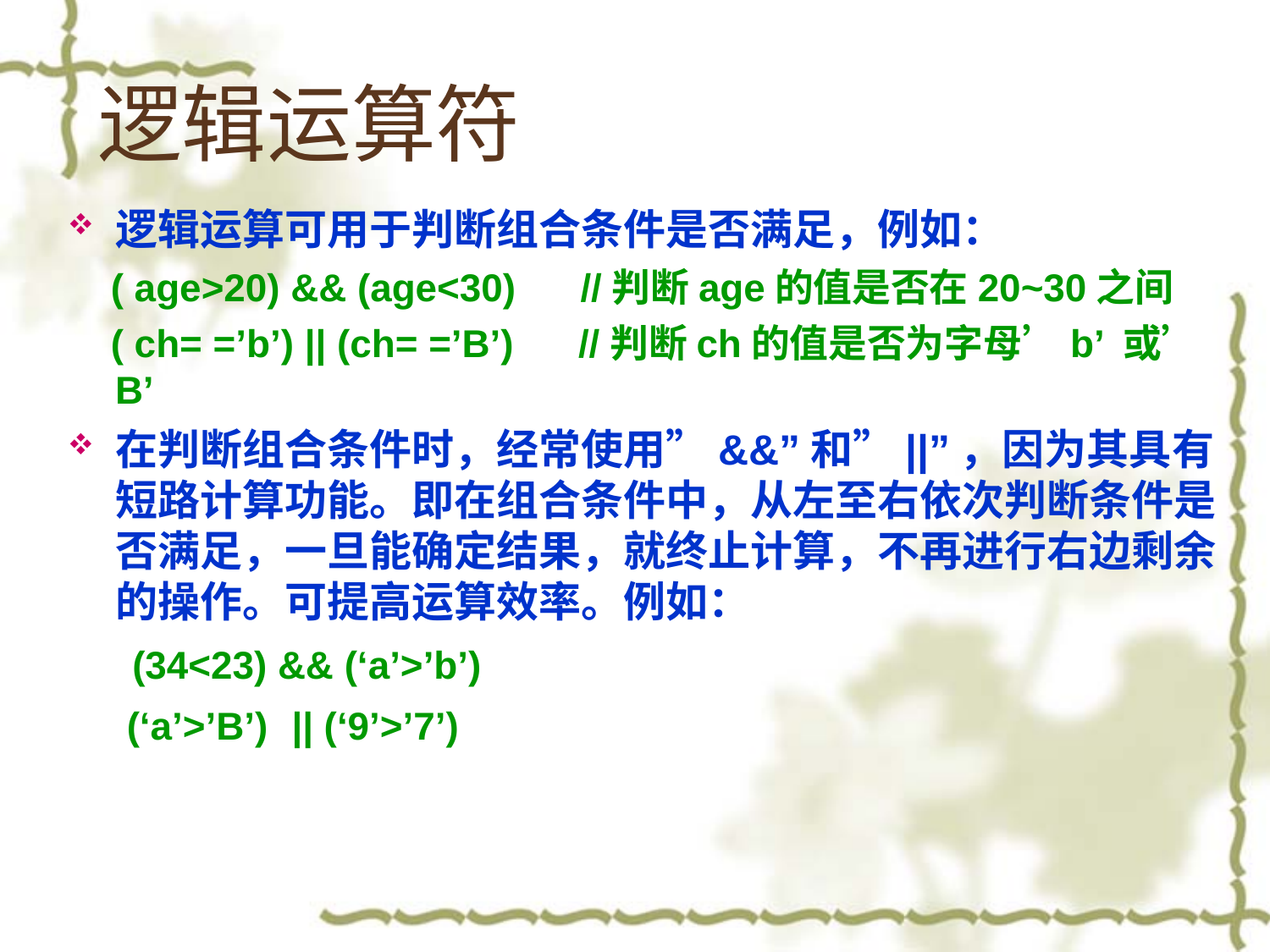

# 逻辑运算符
逻辑运算可用于判断组合条件是否满足，例如：
    ( age>20) && (age<30)      //判断age的值是否在20~30之间
    ( ch= =’b’) || (ch= =’B’)      //判断ch的值是否为字母’b’ 或’B’
在判断组合条件时，经常使用”&&”和”||”，因为其具有短路计算功能。即在组合条件中，从左至右依次判断条件是否满足，一旦能确定结果，就终止计算，不再进行右边剩余的操作。可提高运算效率。例如：
      (34<23) && (‘a’>’b’)
     (‘a’>’B’)  || (‘9’>’7’)